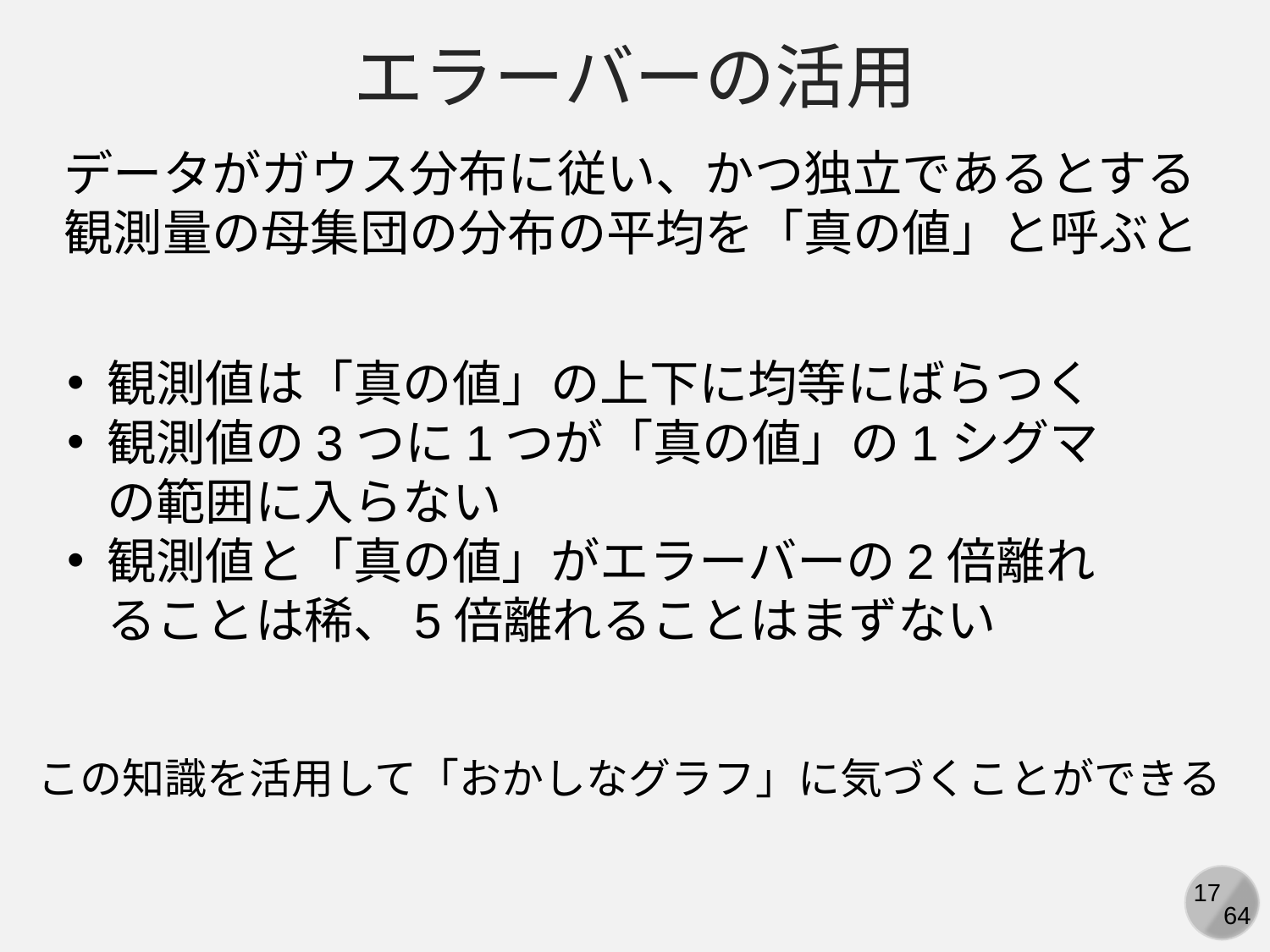

エラーバーの活用
データがガウス分布に従い、かつ独立であるとする
観測量の母集団の分布の平均を「真の値」と呼ぶと
観測値は「真の値」の上下に均等にばらつく
観測値の3つに1つが「真の値」の1シグマの範囲に入らない
観測値と「真の値」がエラーバーの2倍離れることは稀、5倍離れることはまずない
この知識を活用して「おかしなグラフ」に気づくことができる